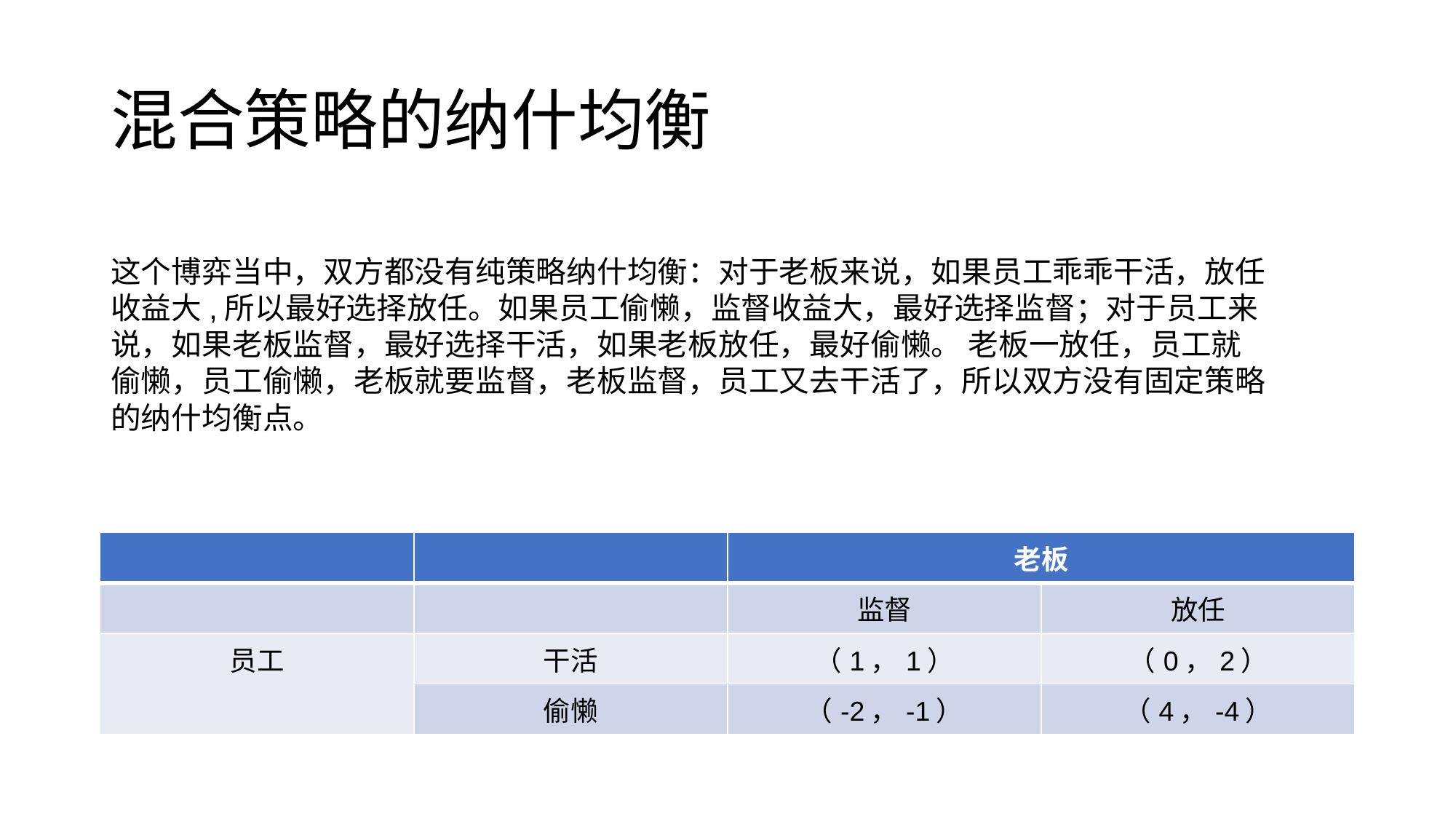

# 混合策略的纳什均衡
这个博弈当中，双方都没有纯策略纳什均衡：对于老板来说，如果员工乖乖干活，放任收益大,所以最好选择放任。如果员工偷懒，监督收益大，最好选择监督；对于员工来说，如果老板监督，最好选择干活，如果老板放任，最好偷懒。 老板一放任，员工就偷懒，员工偷懒，老板就要监督，老板监督，员工又去干活了，所以双方没有固定策略的纳什均衡点。
|  |  | 老板 |  |
| --- | --- | --- | --- |
|  |  | 监督 | 放任 |
| 员工 | 干活 | （1，1） | （0，2） |
|  | 偷懒 | （-2，-1） | （4，-4） |